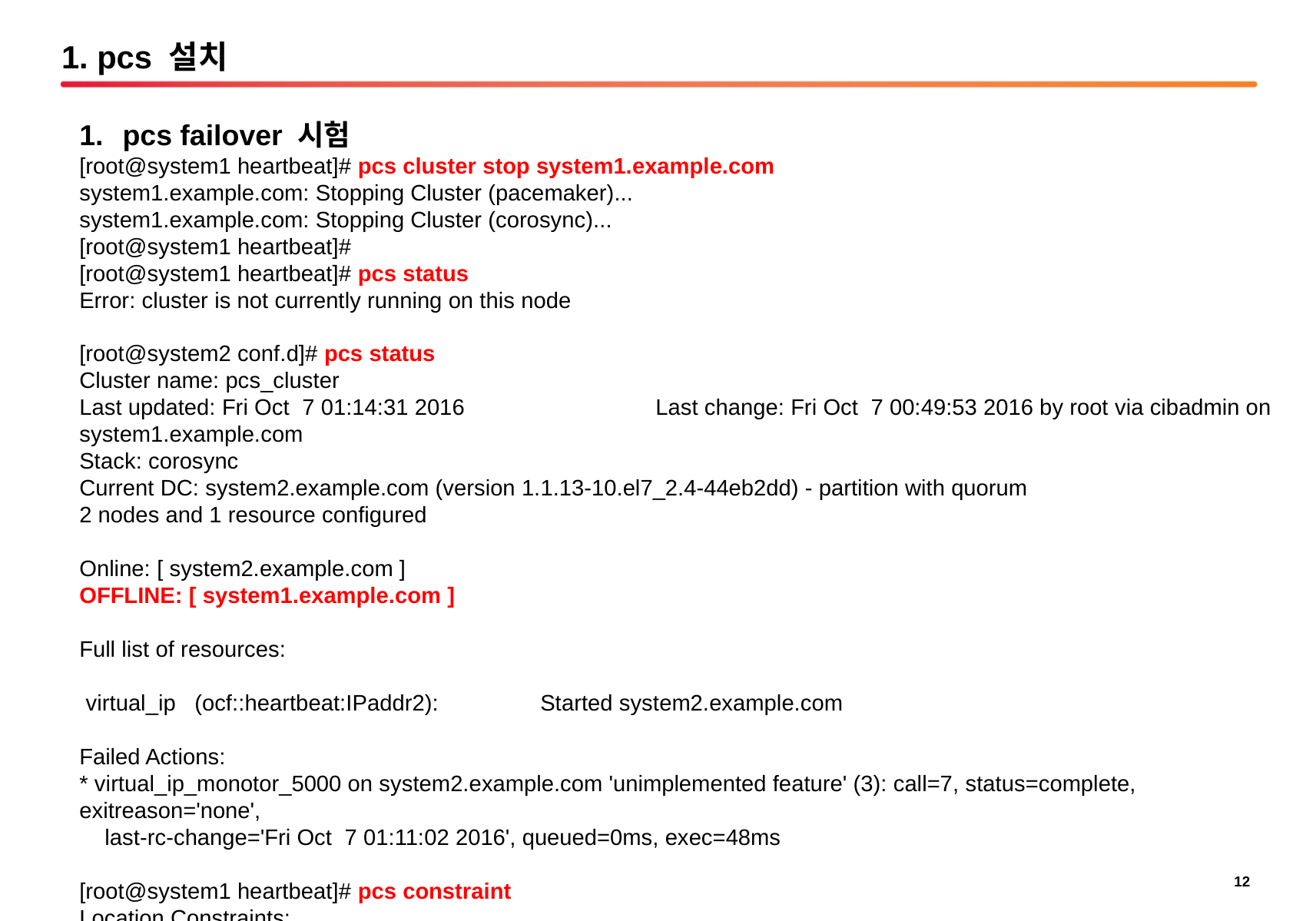

# 1. pcs 설치
pcs failover 시험
[root@system1 heartbeat]# pcs cluster stop system1.example.com
system1.example.com: Stopping Cluster (pacemaker)...
system1.example.com: Stopping Cluster (corosync)...
[root@system1 heartbeat]#
[root@system1 heartbeat]# pcs status
Error: cluster is not currently running on this node

[root@system2 conf.d]# pcs status
Cluster name: pcs_cluster
Last updated: Fri Oct  7 01:14:31 2016		Last change: Fri Oct  7 00:49:53 2016 by root via cibadmin on system1.example.com
Stack: corosync
Current DC: system2.example.com (version 1.1.13-10.el7_2.4-44eb2dd) - partition with quorum
2 nodes and 1 resource configured

Online: [ system2.example.com ]
OFFLINE: [ system1.example.com ]

Full list of resources:

 virtual_ip	(ocf::heartbeat:IPaddr2):	Started system2.example.com

Failed Actions:
* virtual_ip_monotor_5000 on system2.example.com 'unimplemented feature' (3): call=7, status=complete, exitreason='none',
    last-rc-change='Fri Oct  7 01:11:02 2016', queued=0ms, exec=48ms

[root@system1 heartbeat]# pcs constraint
Location Constraints:
Ordering Constraints:
Colocation Constraints: